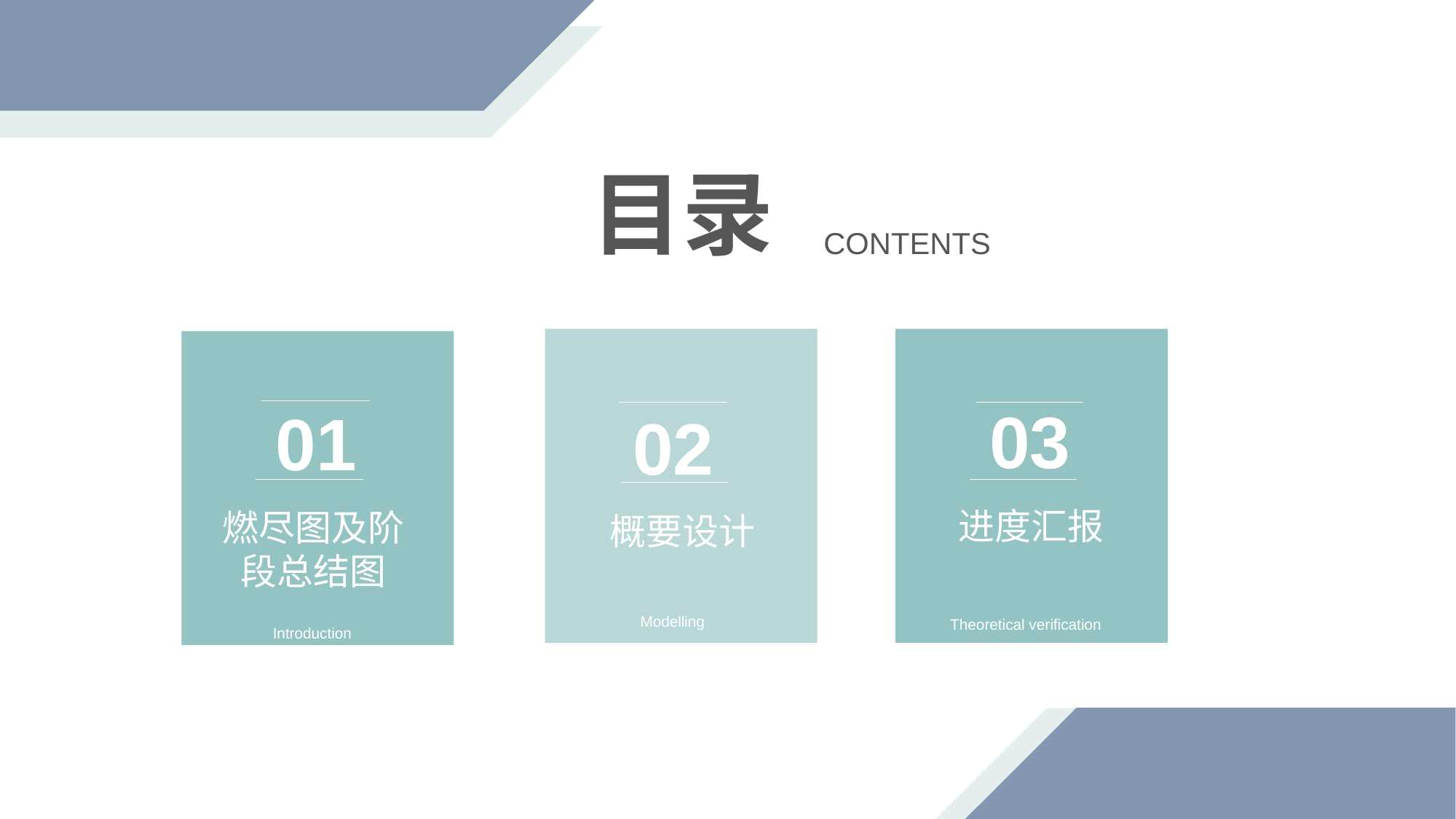

目录
 CONTENTS

02
概要设计
Modelling

03
进度汇报
Theoretical verification

01
燃尽图及阶段总结图
Introduction